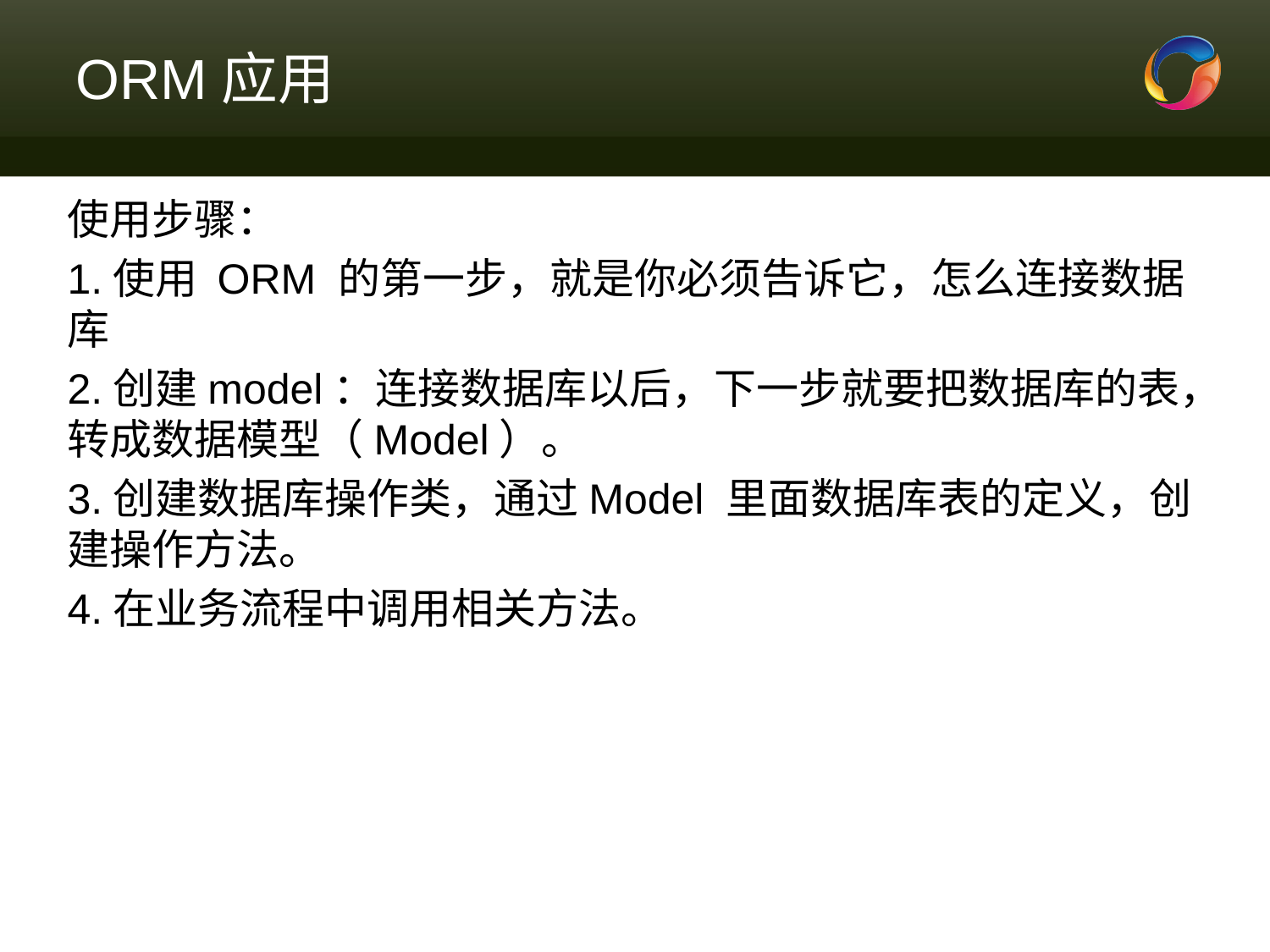

# ORM应用
使用步骤：
1.使用 ORM 的第一步，就是你必须告诉它，怎么连接数据库
2.创建model：连接数据库以后，下一步就要把数据库的表，转成数据模型（Model）。
3.创建数据库操作类，通过Model 里面数据库表的定义，创建操作方法。
4.在业务流程中调用相关方法。